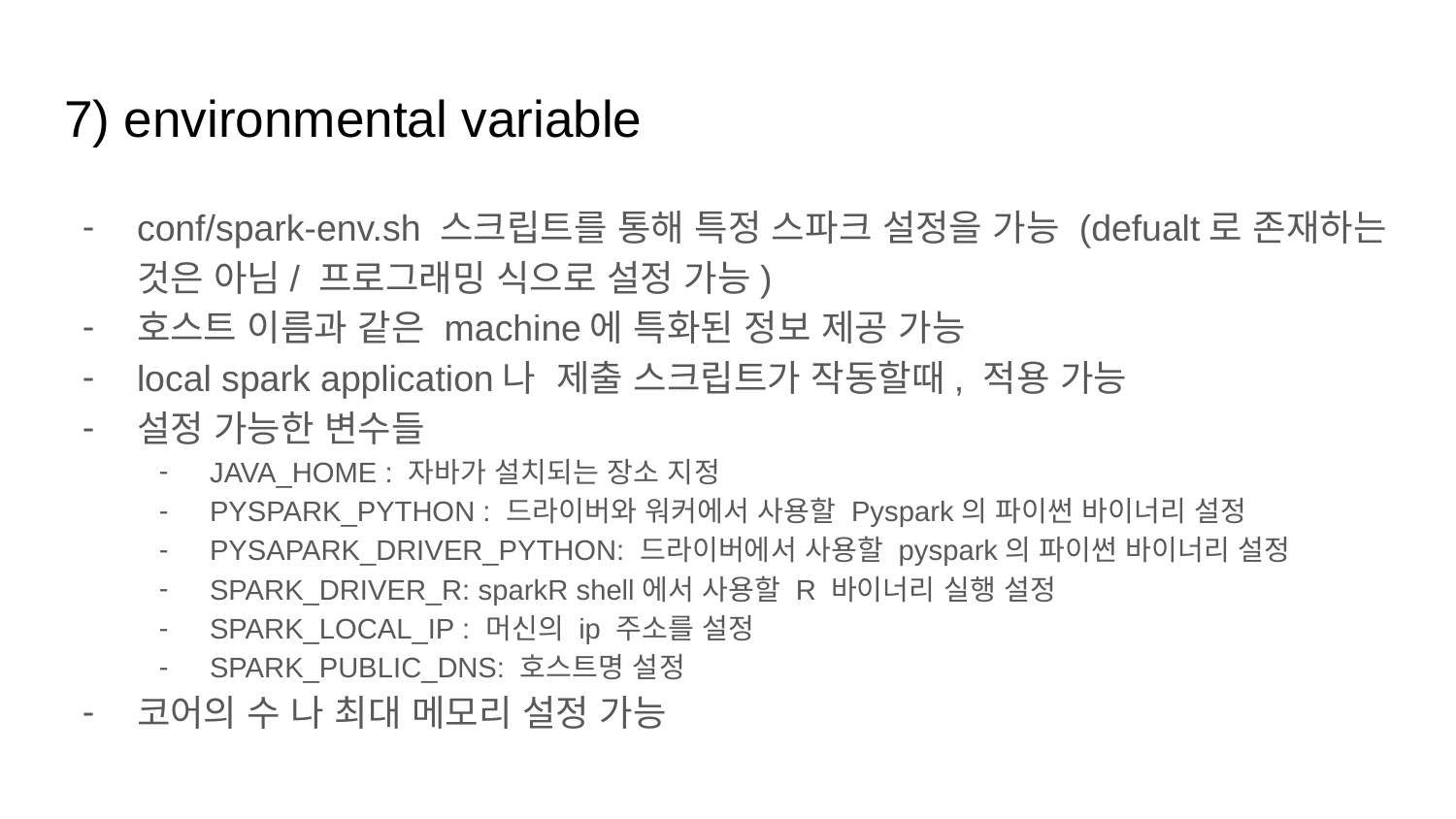

# 7) environmental variable
conf/spark-env.sh 스크립트를 통해 특정 스파크 설정을 가능 (defualt로 존재하는 것은 아님/ 프로그래밍 식으로 설정 가능)
호스트 이름과 같은 machine에 특화된 정보 제공 가능
local spark application나  제출 스크립트가 작동할때, 적용 가능
설정 가능한 변수들
JAVA_HOME : 자바가 설치되는 장소 지정
PYSPARK_PYTHON : 드라이버와 워커에서 사용할 Pyspark의 파이썬 바이너리 설정
PYSAPARK_DRIVER_PYTHON: 드라이버에서 사용할 pyspark의 파이썬 바이너리 설정
SPARK_DRIVER_R: sparkR shell에서 사용할 R 바이너리 실행 설정
SPARK_LOCAL_IP : 머신의 ip 주소를 설정
SPARK_PUBLIC_DNS: 호스트명 설정
코어의 수 나 최대 메모리 설정 가능